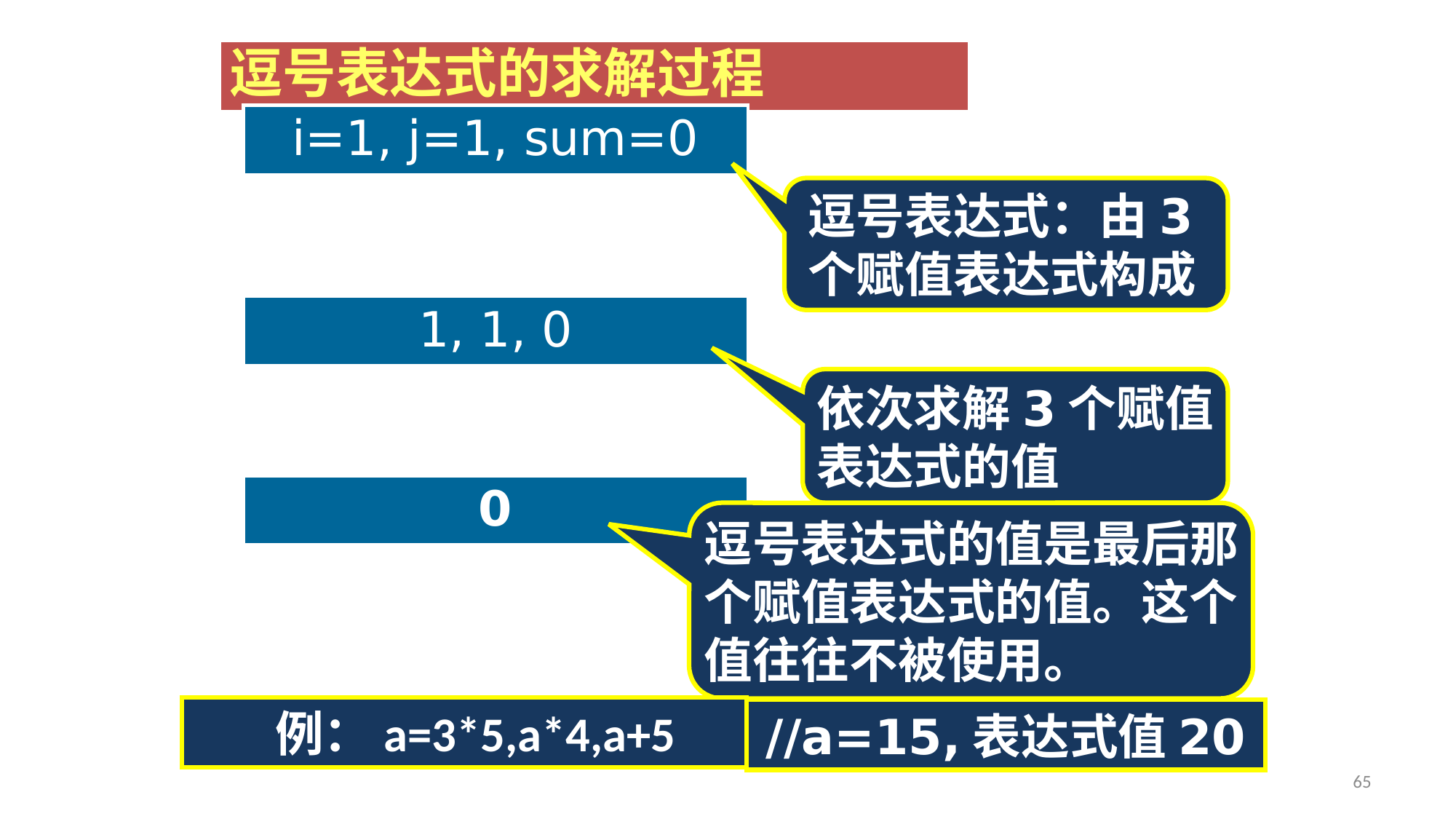

逗号表达式的求解过程
i=1, j=1, sum=0
逗号表达式：由3个赋值表达式构成
1, 1, 0
依次求解3个赋值表达式的值
0
逗号表达式的值是最后那个赋值表达式的值。这个值往往不被使用。
 例：a=3*5,a*4,a+5
//a=15,表达式值20
65